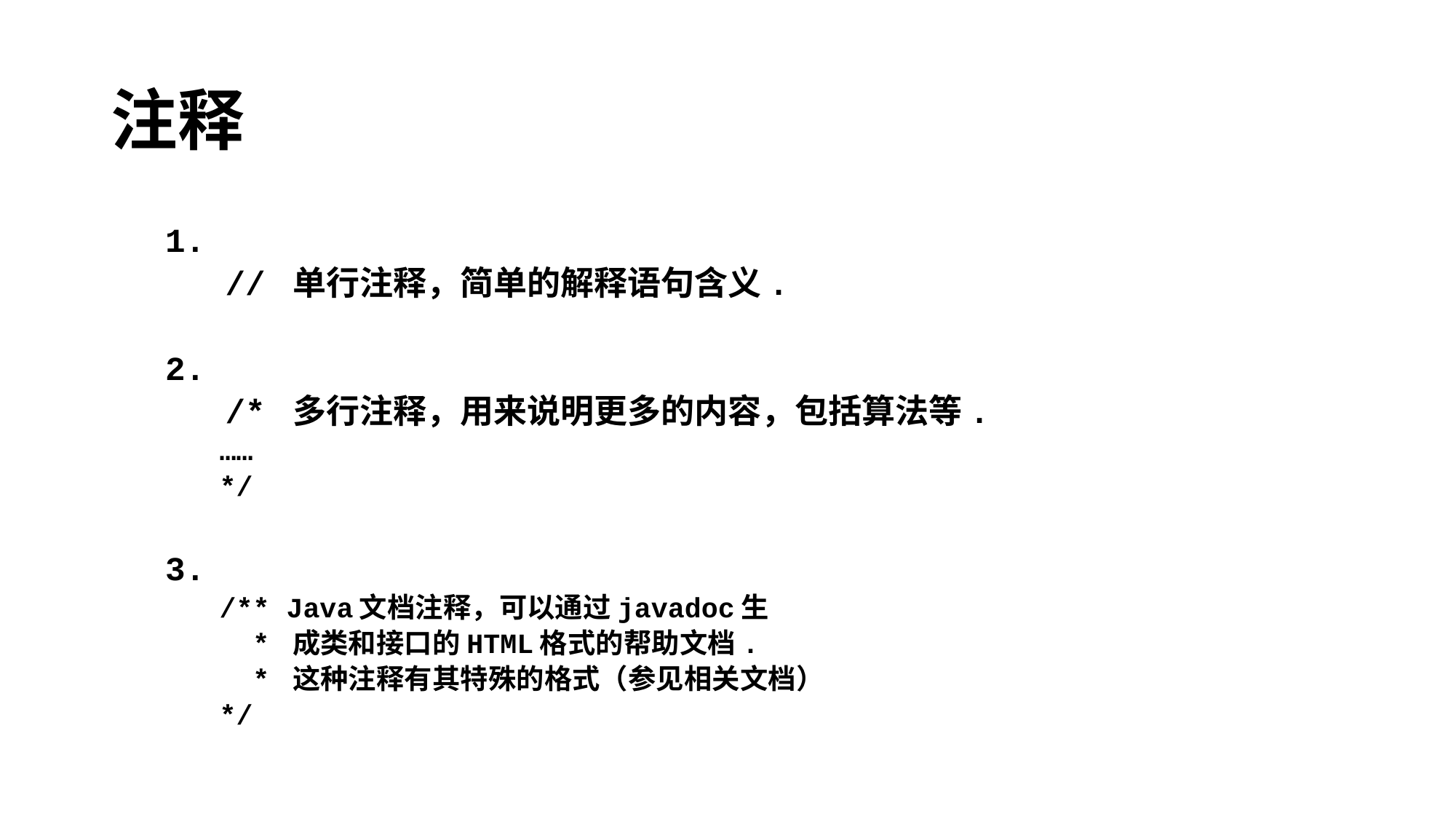

# 注释
1.
   // 单行注释，简单的解释语句含义.

2.
   /* 多行注释，用来说明更多的内容，包括算法等.
……
*/

3.
/** Java文档注释，可以通过javadoc生
  * 成类和接口的HTML格式的帮助文档.
  * 这种注释有其特殊的格式（参见相关文档）
*/